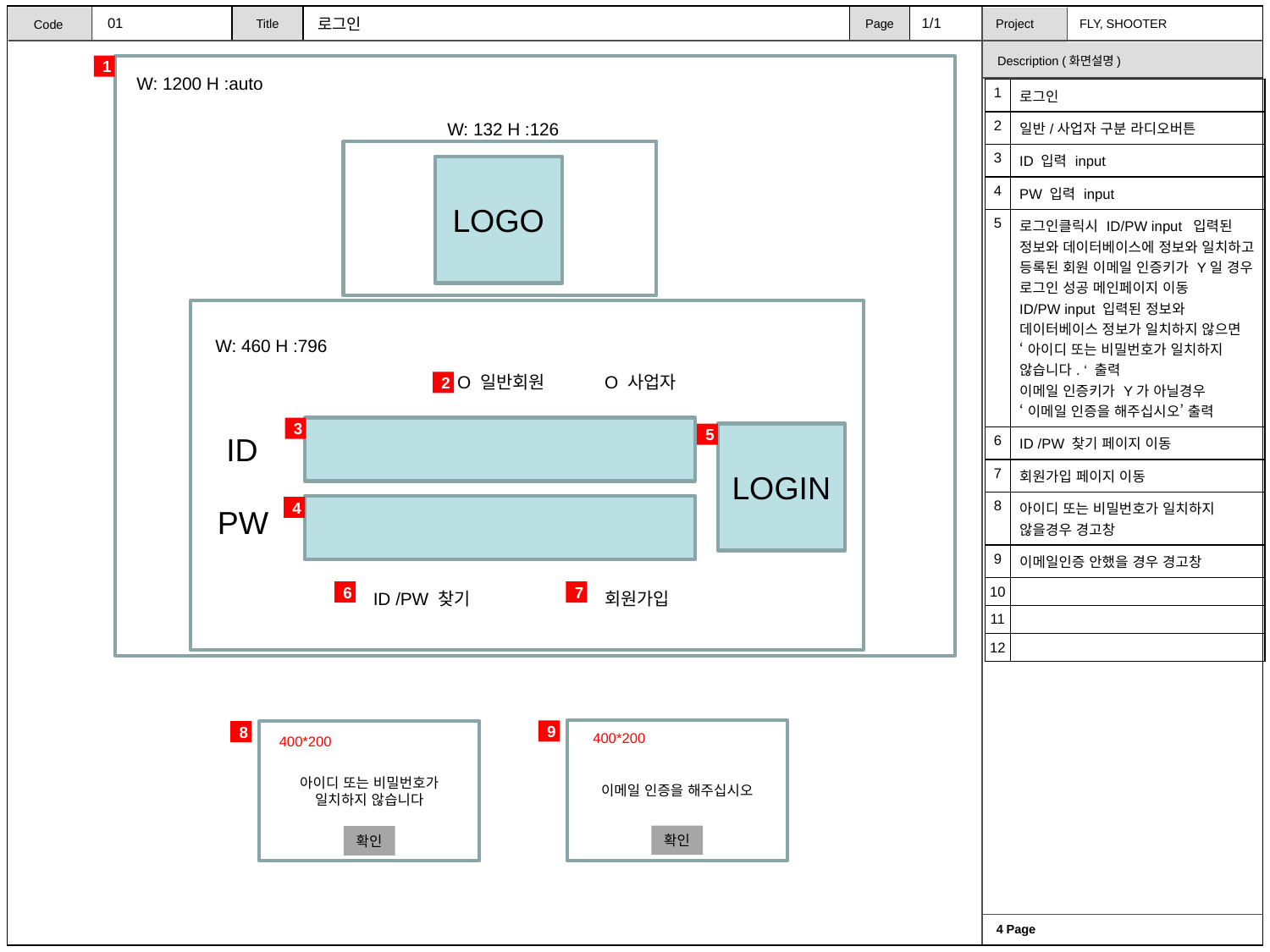

01
1/1
로그인
1

W: 1200 H :auto
| 1 | 로그인 |
| --- | --- |
| 2 | 일반/사업자 구분 라디오버튼 |
| 3 | ID 입력 input |
| 4 | PW 입력 input |
| 5 | 로그인클릭시 ID/PW input 입력된 정보와 데이터베이스에 정보와 일치하고 등록된 회원 이메일 인증키가 Y일 경우 로그인 성공 메인페이지 이동 ID/PW input 입력된 정보와 데이터베이스 정보가 일치하지 않으면 ‘아이디 또는 비밀번호가 일치하지 않습니다. ‘ 출력 이메일 인증키가 Y가 아닐경우 ‘이메일 인증을 해주십시오’ 출력 |
| 6 | ID /PW 찾기 페이지 이동 |
| 7 | 회원가입 페이지 이동 |
| 8 | 아이디 또는 비밀번호가 일치하지 않을경우 경고창 |
| 9 | 이메일인증 안했을 경우 경고창 |
| 10 |  |
| 11 |  |
| 12 |  |
W: 132 H :126

LOGO

W: 460 H :796
O 일반회원
O 사업자
2
3

5
LOGIN
 ID

PW
4
6
ID /PW 찾기
7
회원가입
9
이메일 인증을 해주십시오
8
아이디 또는 비밀번호가 일치하지 않습니다
400*200
400*200
확인
확인